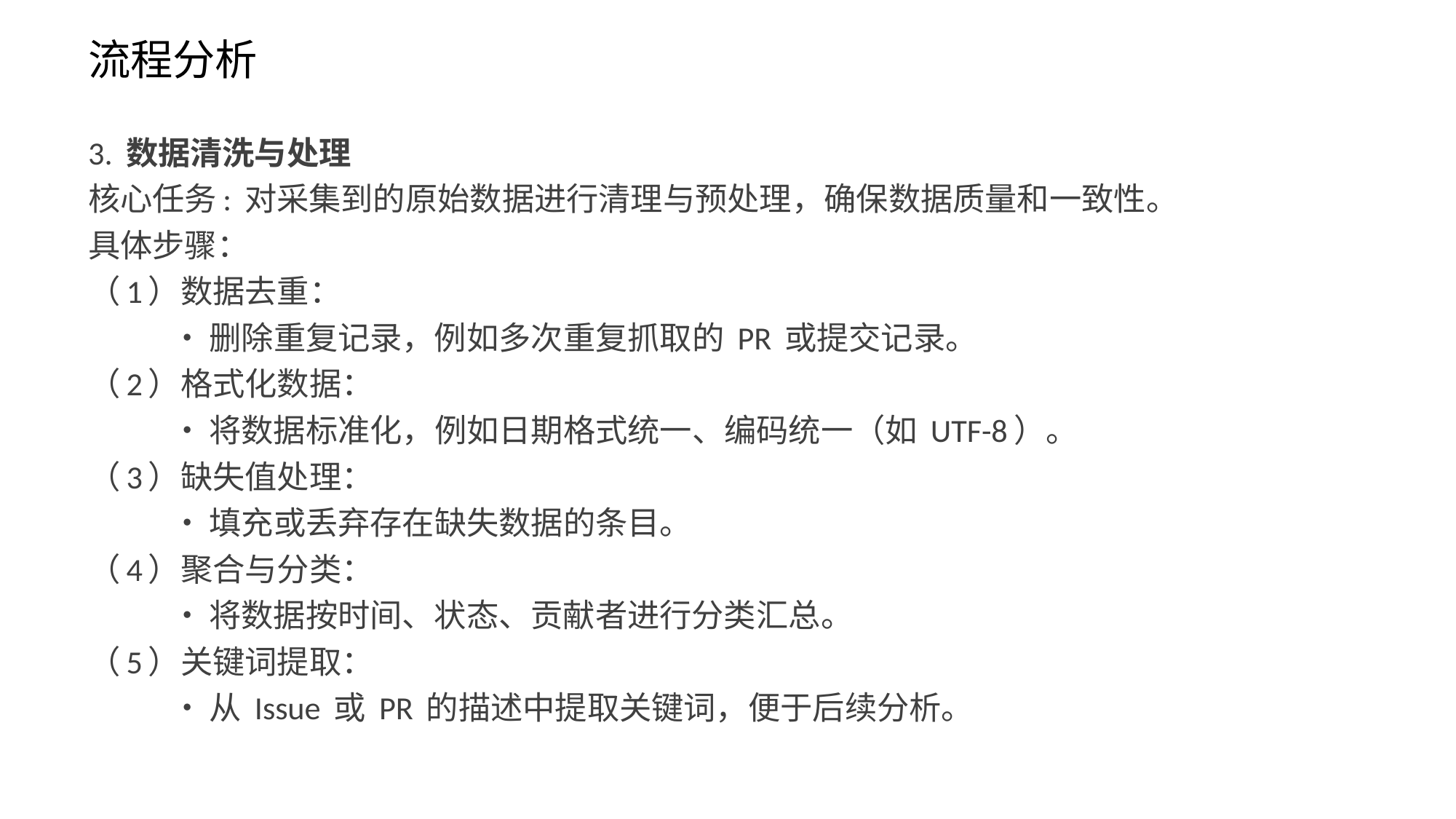

# 流程分析
3. 数据清洗与处理
核心任务: 对采集到的原始数据进行清理与预处理，确保数据质量和一致性。
具体步骤：
（1）数据去重：
	•删除重复记录，例如多次重复抓取的 PR 或提交记录。
（2）格式化数据：
	•将数据标准化，例如日期格式统一、编码统一（如 UTF-8）。
（3）缺失值处理：
	•填充或丢弃存在缺失数据的条目。
（4）聚合与分类：
	•将数据按时间、状态、贡献者进行分类汇总。
（5）关键词提取：
	•从 Issue 或 PR 的描述中提取关键词，便于后续分析。